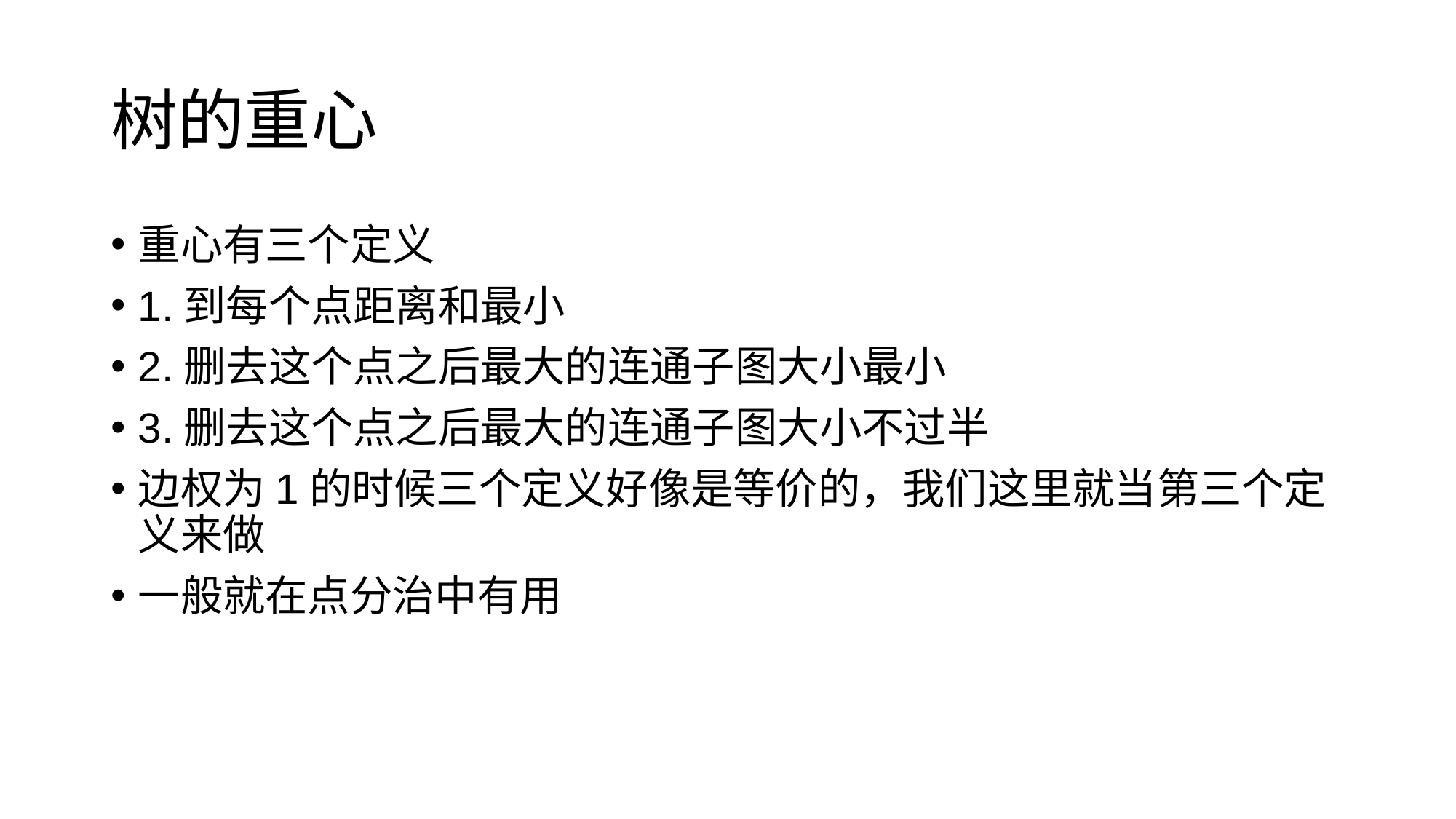

# 树的重心
重心有三个定义
1.到每个点距离和最小
2.删去这个点之后最大的连通子图大小最小
3.删去这个点之后最大的连通子图大小不过半
边权为1的时候三个定义好像是等价的，我们这里就当第三个定义来做
一般就在点分治中有用